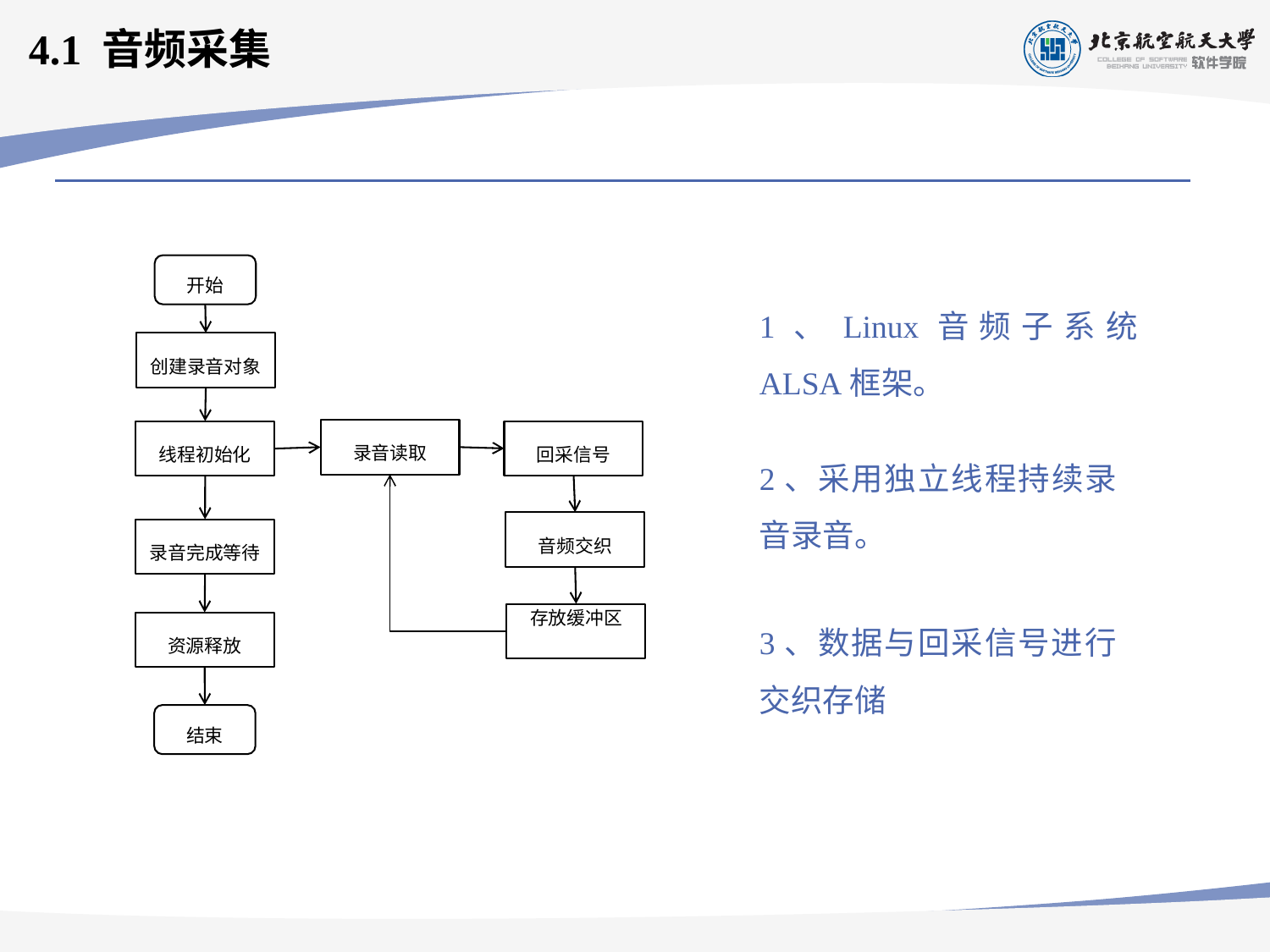

4.1 音频采集

开始
创建录音对象
录音读取
回采信号
线程初始化
音频交织
录音完成等待
存放缓冲区

资源释放
结束
1、Linux音频子系统ALSA框架。
2、采用独立线程持续录音录音。
3、数据与回采信号进行交织存储